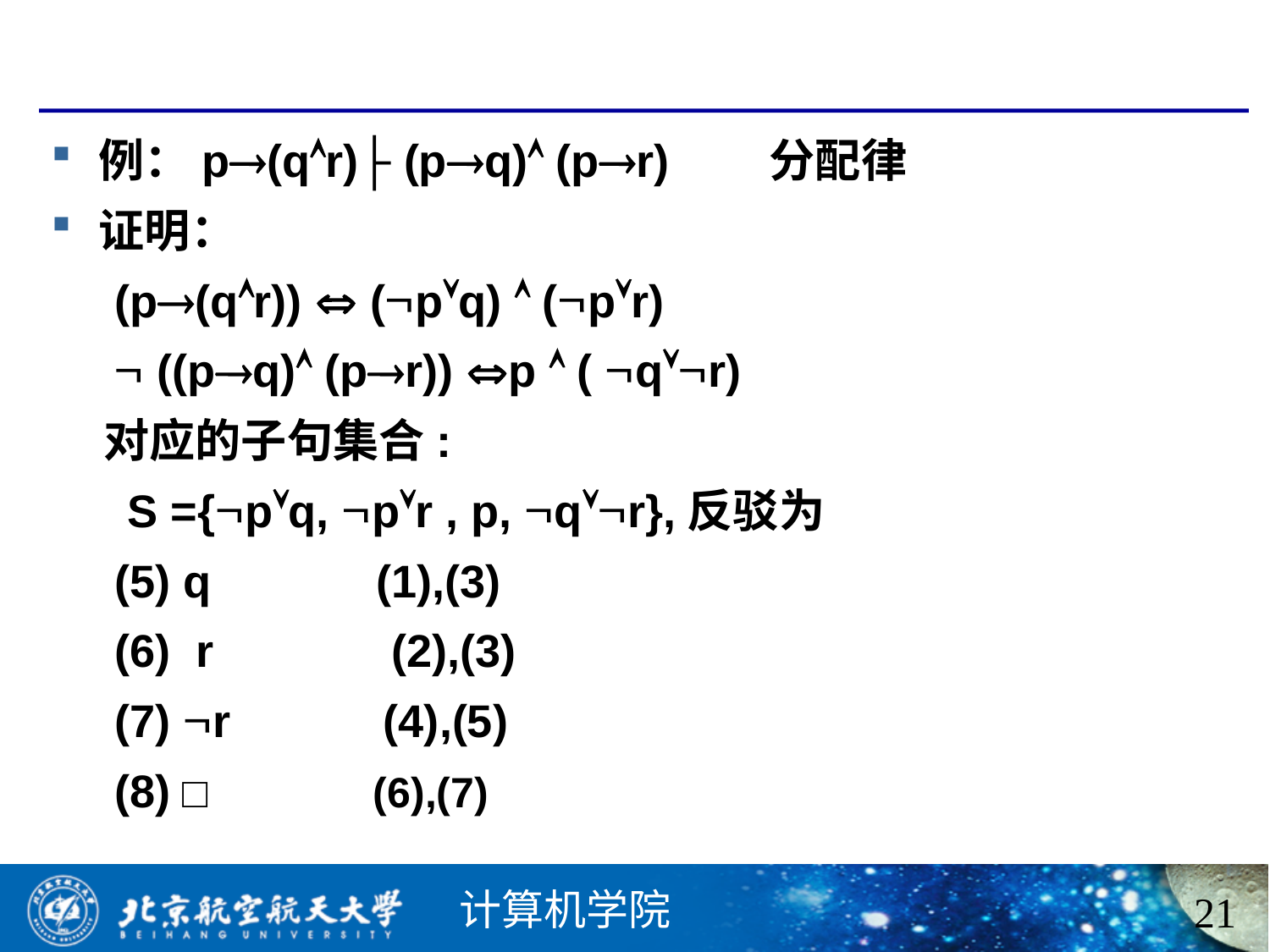

#
例：p→(q∧r)├ (p→q)∧ (p→r)       分配律
证明：
     (p→(q∧r)) ⇔ (¬p∨q) ∧ (¬p∨r)
     ¬ ((p→q)∧ (p→r)) ⇔p ∧ ( ¬q∨¬r)
    对应的子句集合:
      S ={¬p∨q, ¬p∨r , p, ¬q∨¬r},反驳为
     (5) q             (1),(3)
     (6)  r              (2),(3)
     (7) ¬r            (4),(5)
     (8) □              (6),(7)